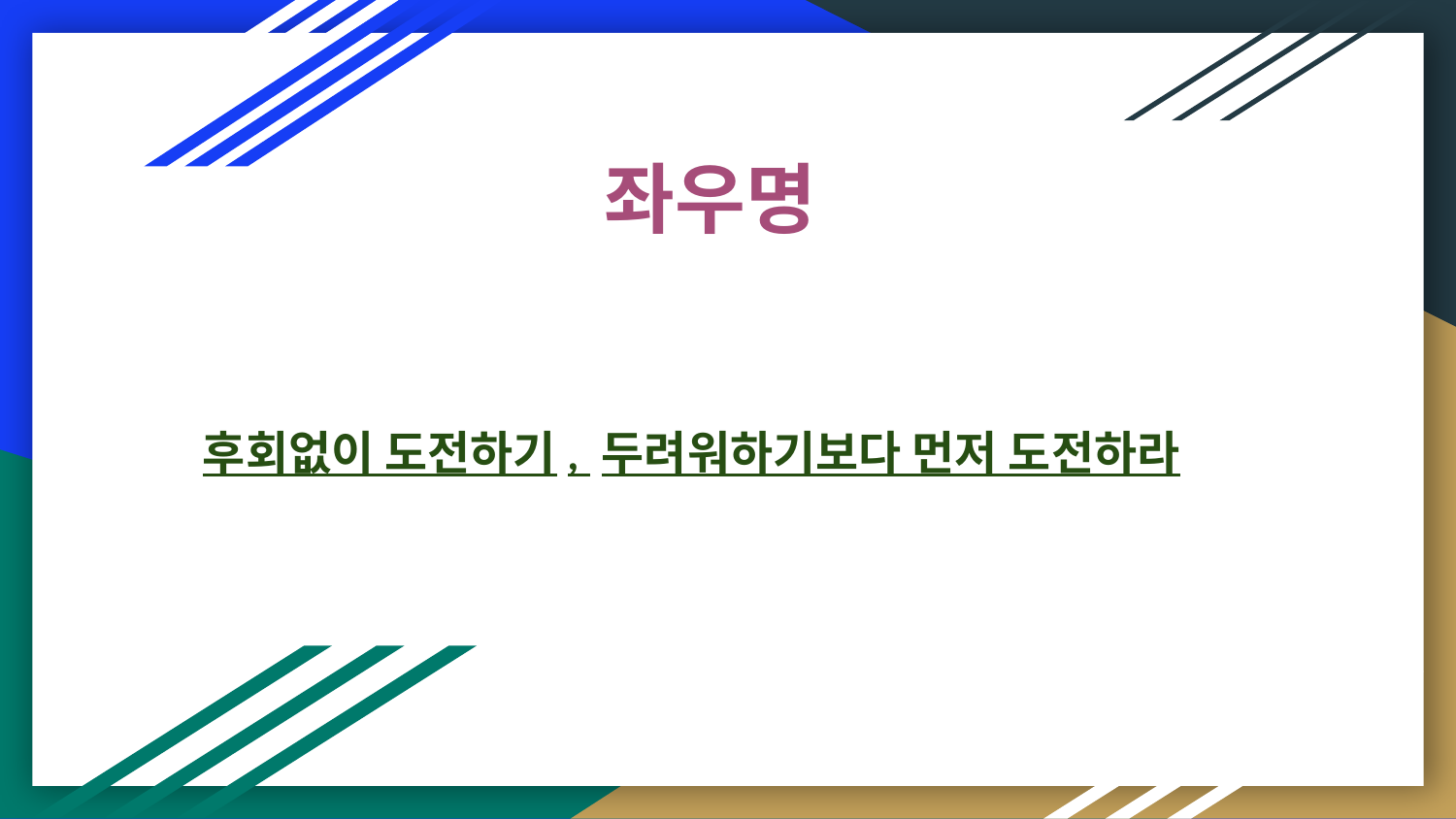

# 좌우명
후회없이 도전하기, 두려워하기보다 먼저 도전하라